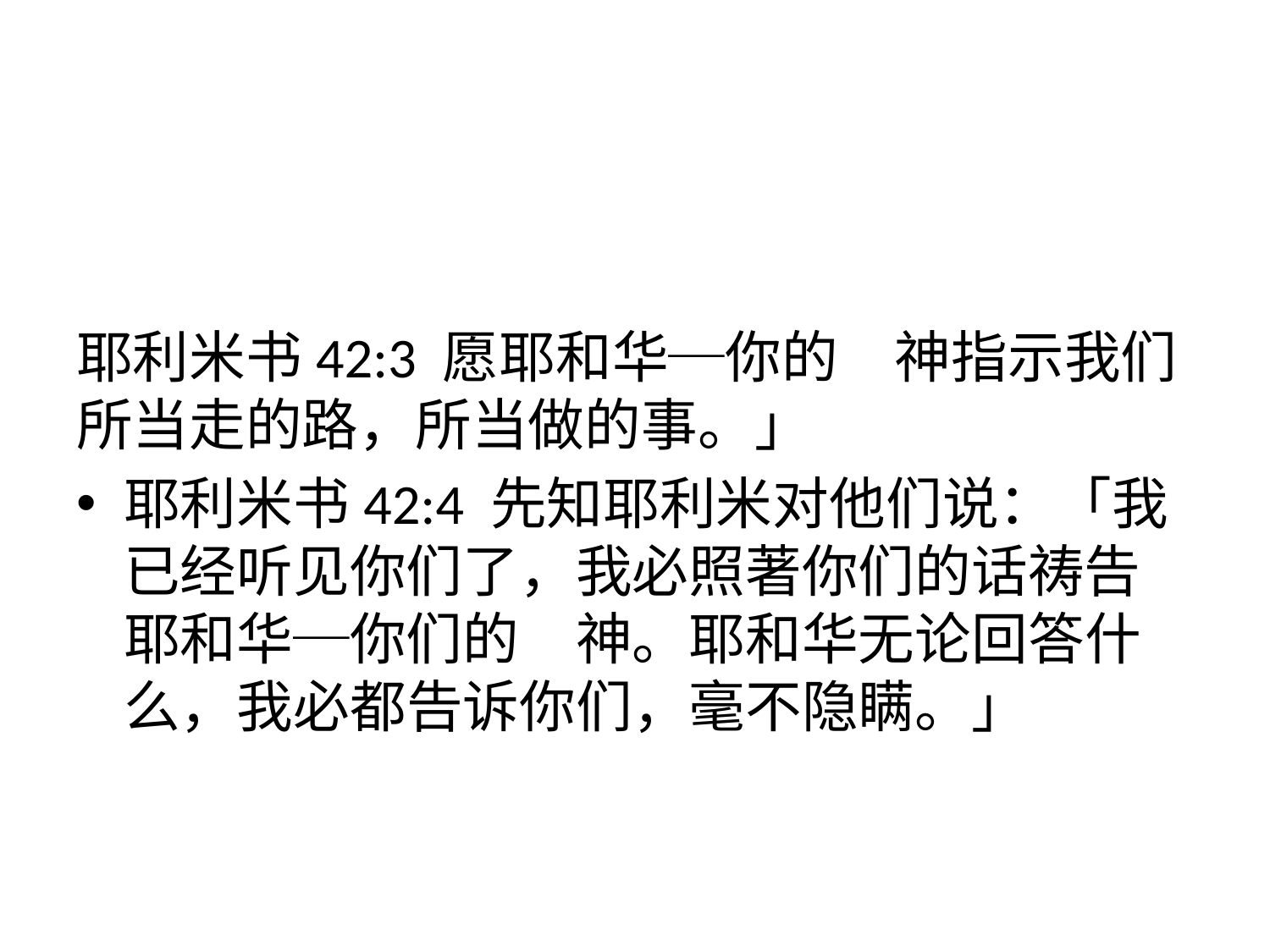

#

耶利米书42:3 愿耶和华─你的　神指示我们所当走的路，所当做的事。」
耶利米书42:4 先知耶利米对他们说：「我已经听见你们了，我必照著你们的话祷告耶和华─你们的　神。耶和华无论回答什么，我必都告诉你们，毫不隐瞒。」